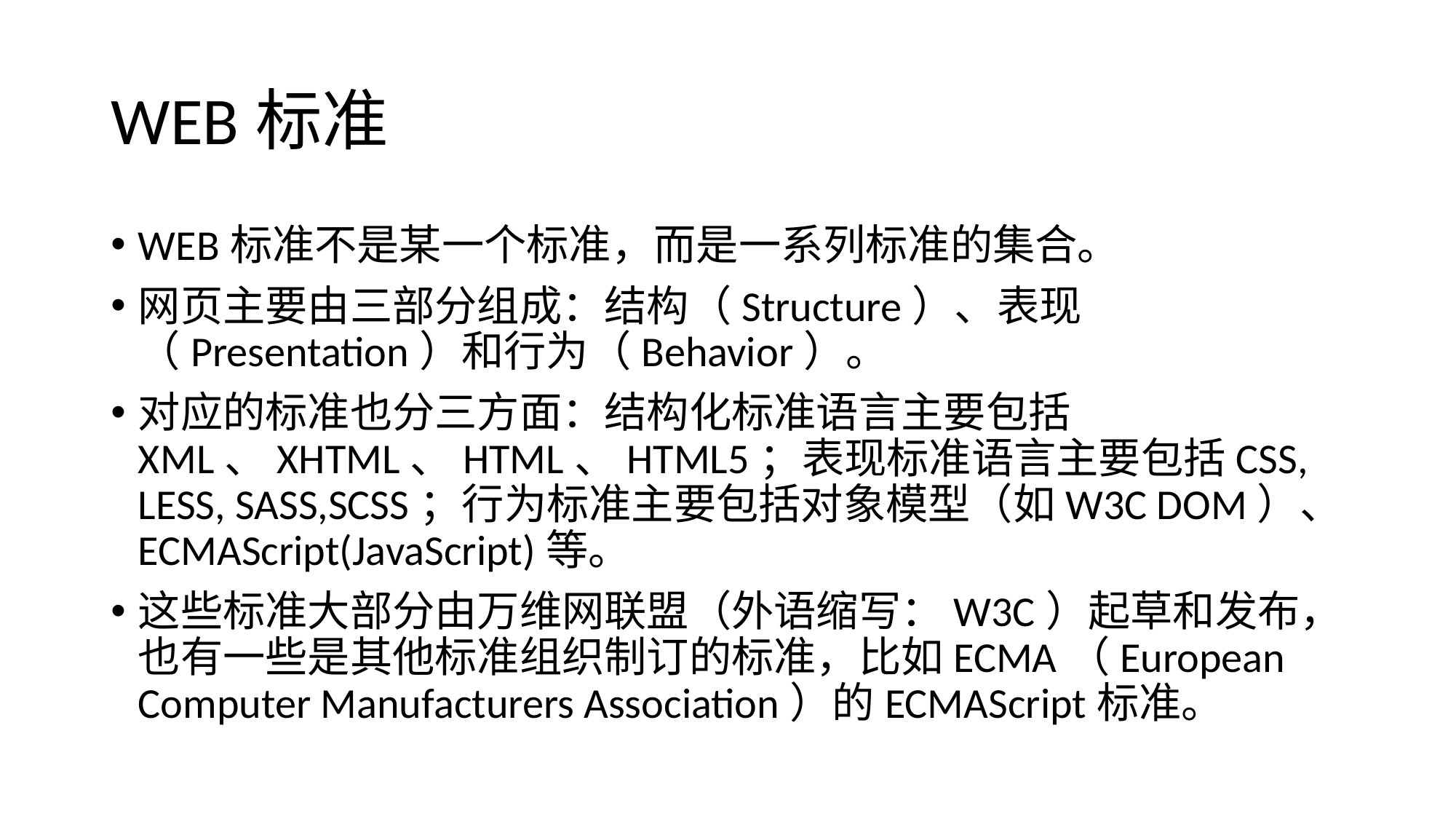

# WEB标准
WEB标准不是某一个标准，而是一系列标准的集合。
网页主要由三部分组成：结构（Structure）、表现（Presentation）和行为（Behavior）。
对应的标准也分三方面：结构化标准语言主要包括XML、XHTML、HTML、HTML5；表现标准语言主要包括CSS, LESS, SASS,SCSS；行为标准主要包括对象模型（如W3C DOM）、ECMAScript(JavaScript)等。
这些标准大部分由万维网联盟（外语缩写：W3C）起草和发布，也有一些是其他标准组织制订的标准，比如ECMA（European Computer Manufacturers Association）的ECMAScript标准。